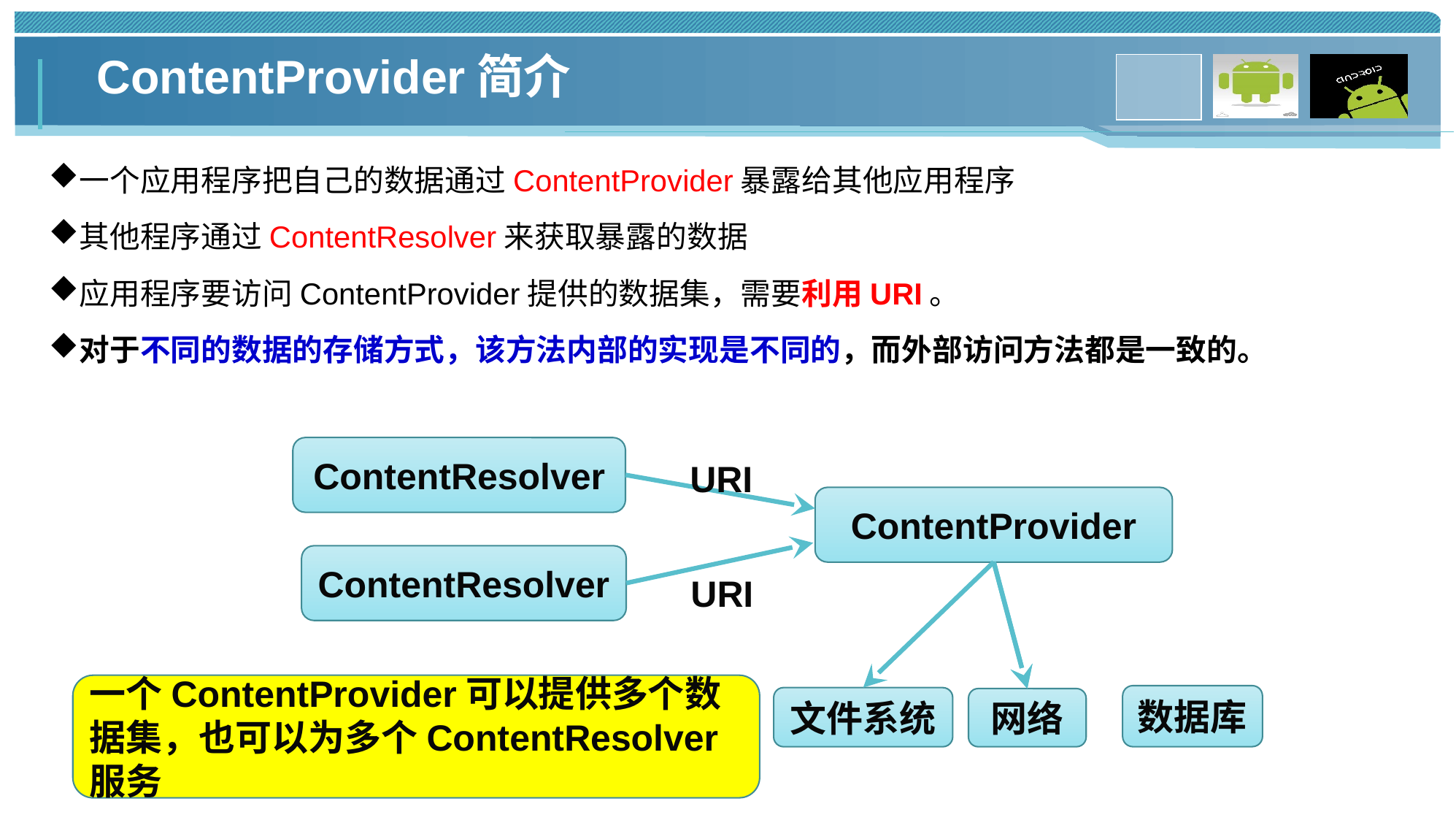

ContentProvider简介

一个应用程序把自己的数据通过ContentProvider暴露给其他应用程序
其他程序通过ContentResolver来获取暴露的数据
应用程序要访问ContentProvider提供的数据集，需要利用URI。
对于不同的数据的存储方式，该方法内部的实现是不同的，而外部访问方法都是一致的。

ContentResolver
URI
ContentProvider
ContentResolver
URI
一个ContentProvider可以提供多个数据集，也可以为多个ContentResolver服务
数据库
文件系统
网络